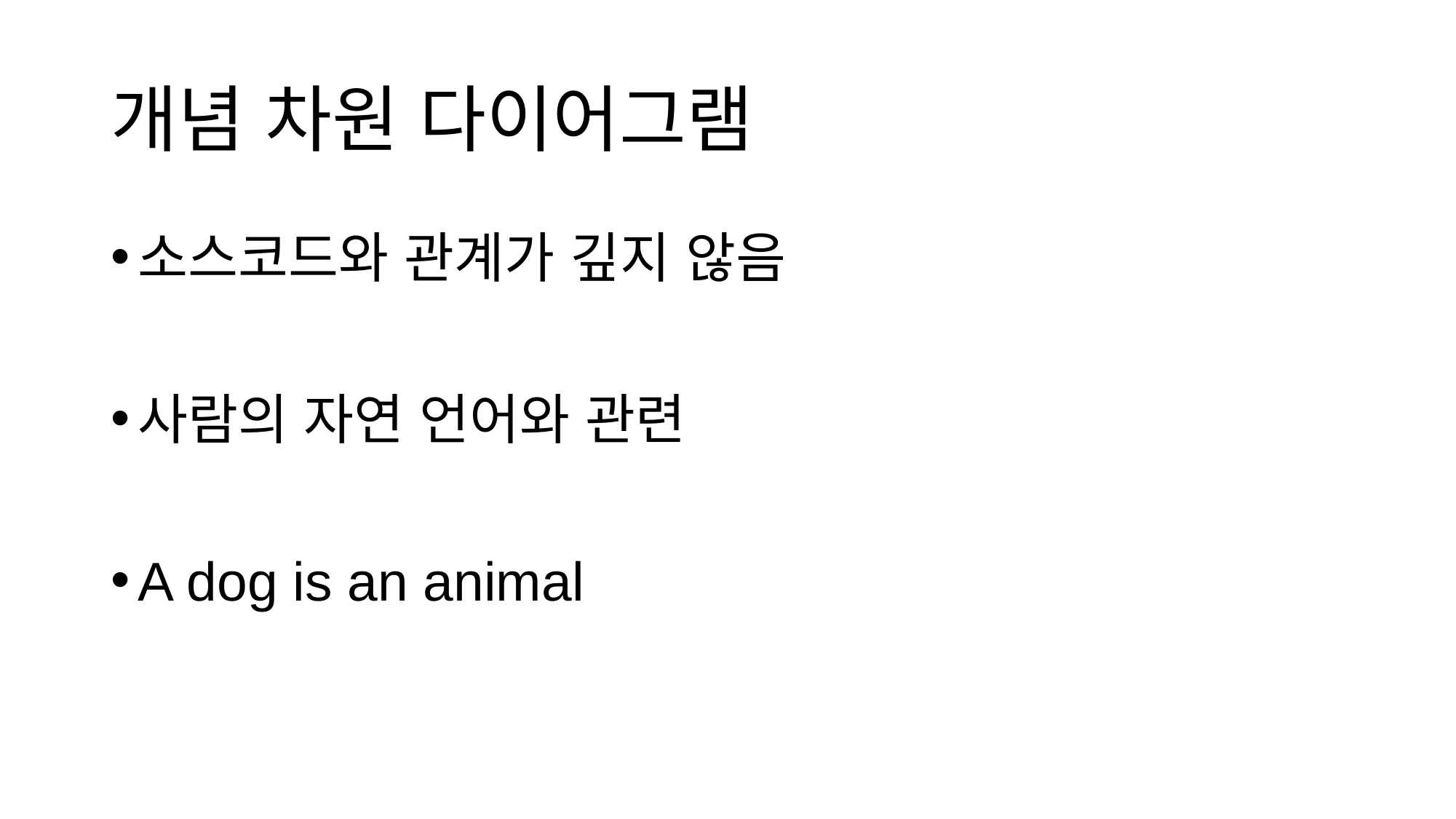

# 개념 차원 다이어그램
소스코드와 관계가 깊지 않음

사람의 자연 언어와 관련

A dog is an animal